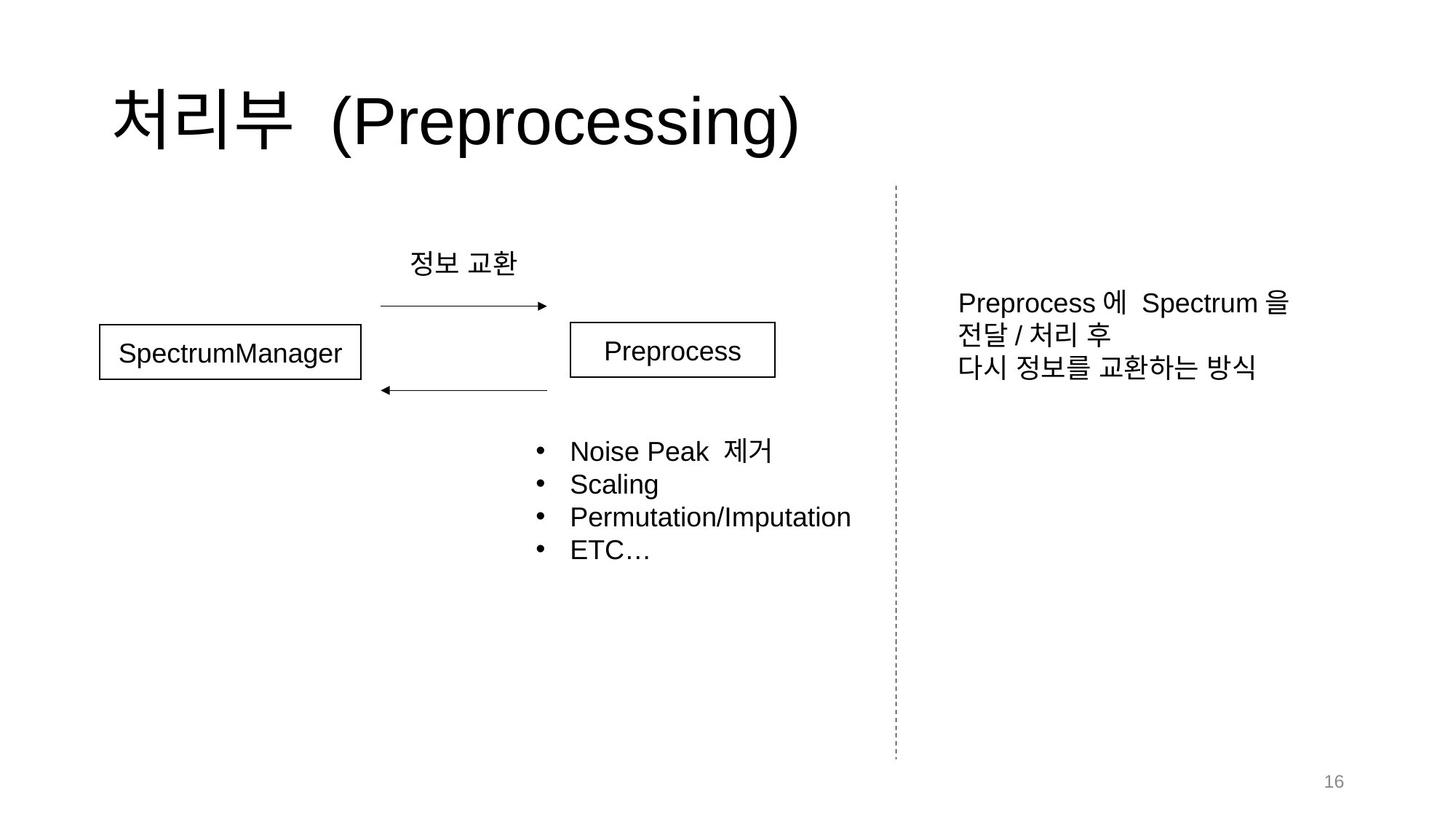

# 처리부 (Preprocessing)
정보 교환
Preprocess에 Spectrum을
전달/처리 후
다시 정보를 교환하는 방식
Preprocess
SpectrumManager
Noise Peak 제거
Scaling
Permutation/Imputation
ETC…
16